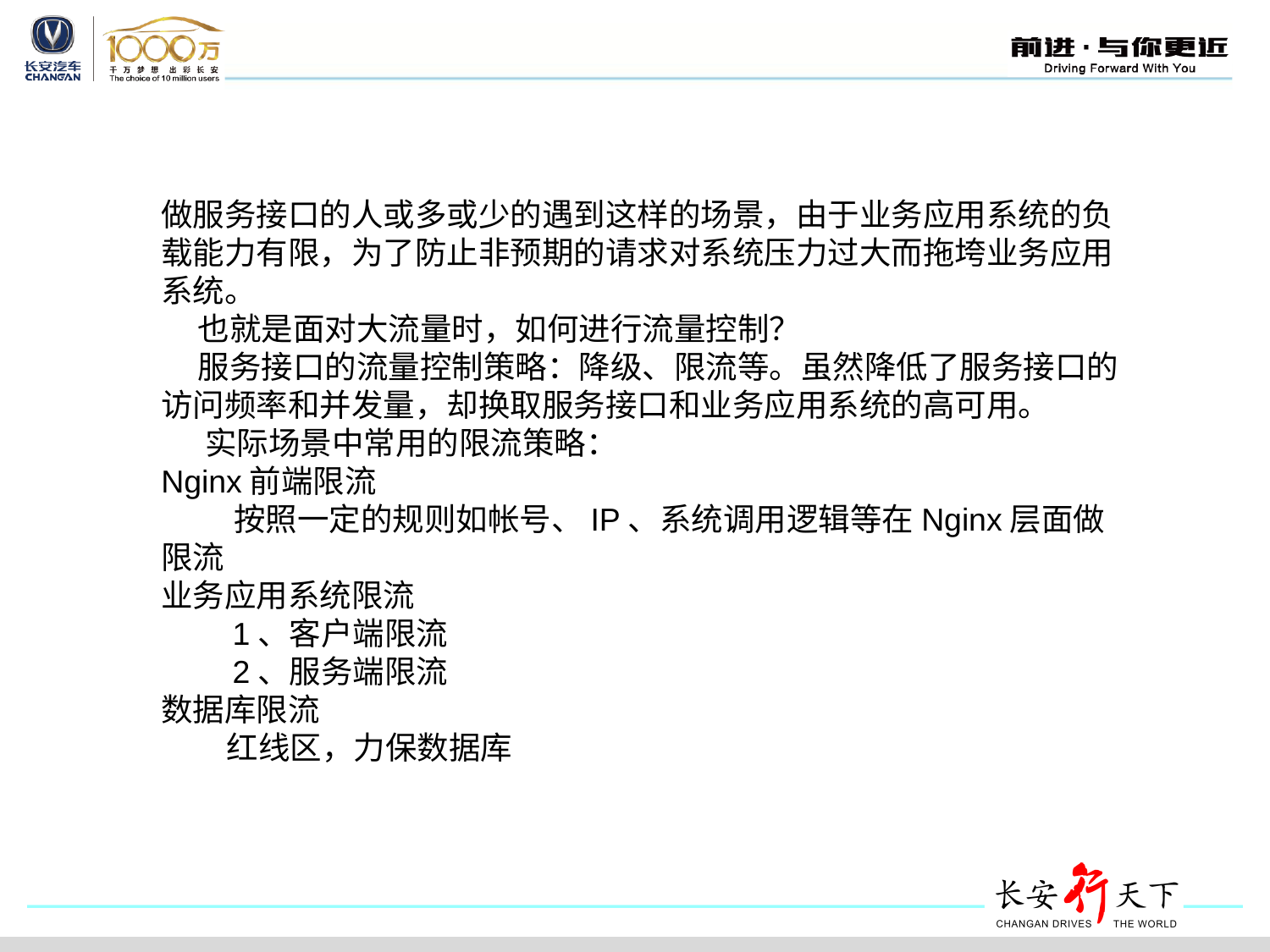

做服务接口的人或多或少的遇到这样的场景，由于业务应用系统的负载能力有限，为了防止非预期的请求对系统压力过大而拖垮业务应用系统。
    也就是面对大流量时，如何进行流量控制？
    服务接口的流量控制策略：降级、限流等。虽然降低了服务接口的访问频率和并发量，却换取服务接口和业务应用系统的高可用。
     实际场景中常用的限流策略：
Nginx前端限流
         按照一定的规则如帐号、IP、系统调用逻辑等在Nginx层面做限流
业务应用系统限流
        1、客户端限流
        2、服务端限流
数据库限流
        红线区，力保数据库